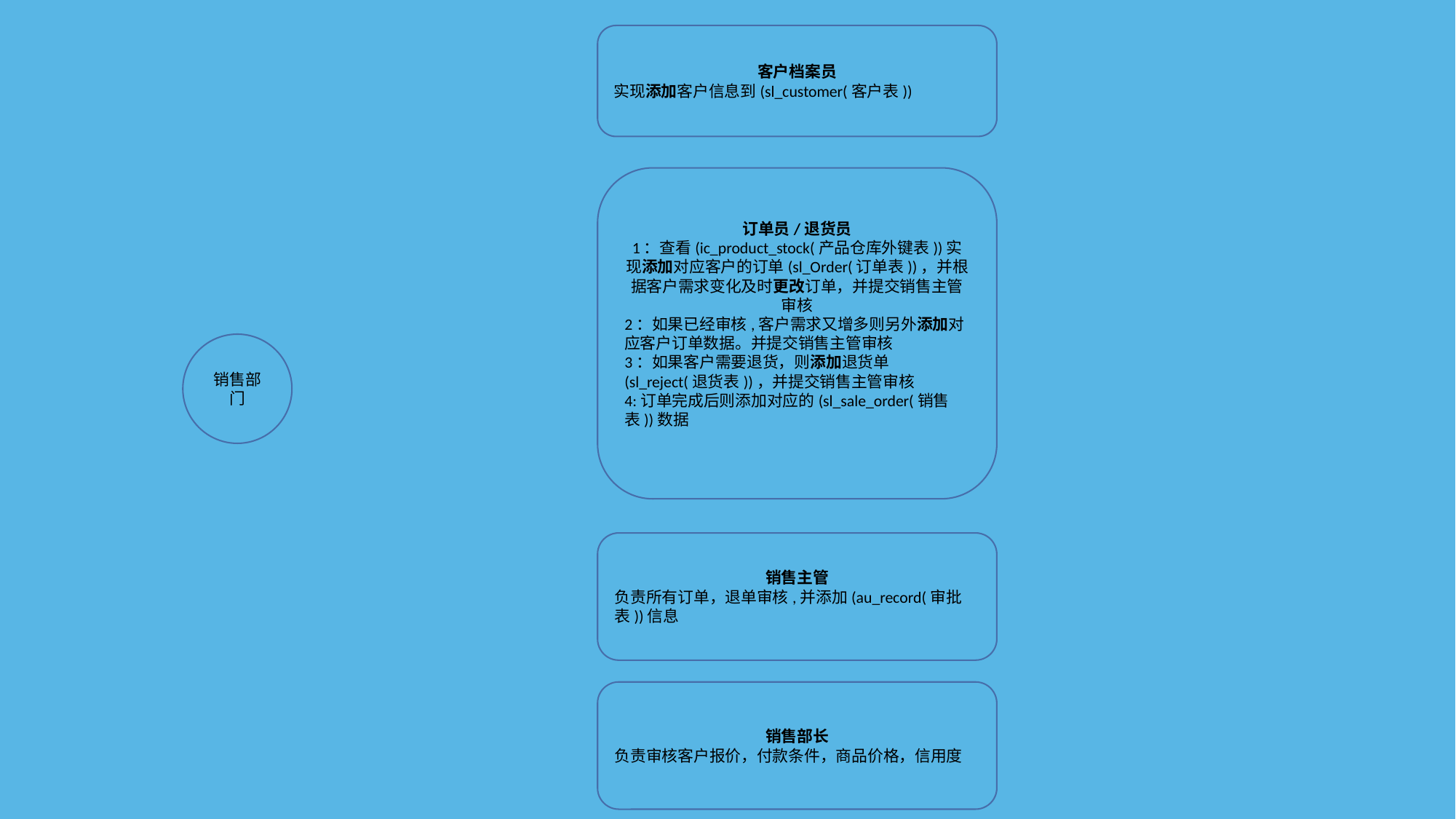

客户档案员
实现添加客户信息到(sl_customer(客户表))
订单员/退货员
1：查看(ic_product_stock(产品仓库外键表))实现添加对应客户的订单(sl_Order(订单表))，并根据客户需求变化及时更改订单，并提交销售主管审核
2：如果已经审核,客户需求又增多则另外添加对应客户订单数据。并提交销售主管审核
3：如果客户需要退货，则添加退货单(sl_reject(退货表))，并提交销售主管审核
4:订单完成后则添加对应的(sl_sale_order(销售表))数据

销售部门
销售主管
负责所有订单，退单审核,并添加(au_record(审批表))信息
销售部长
负责审核客户报价，付款条件，商品价格，信用度